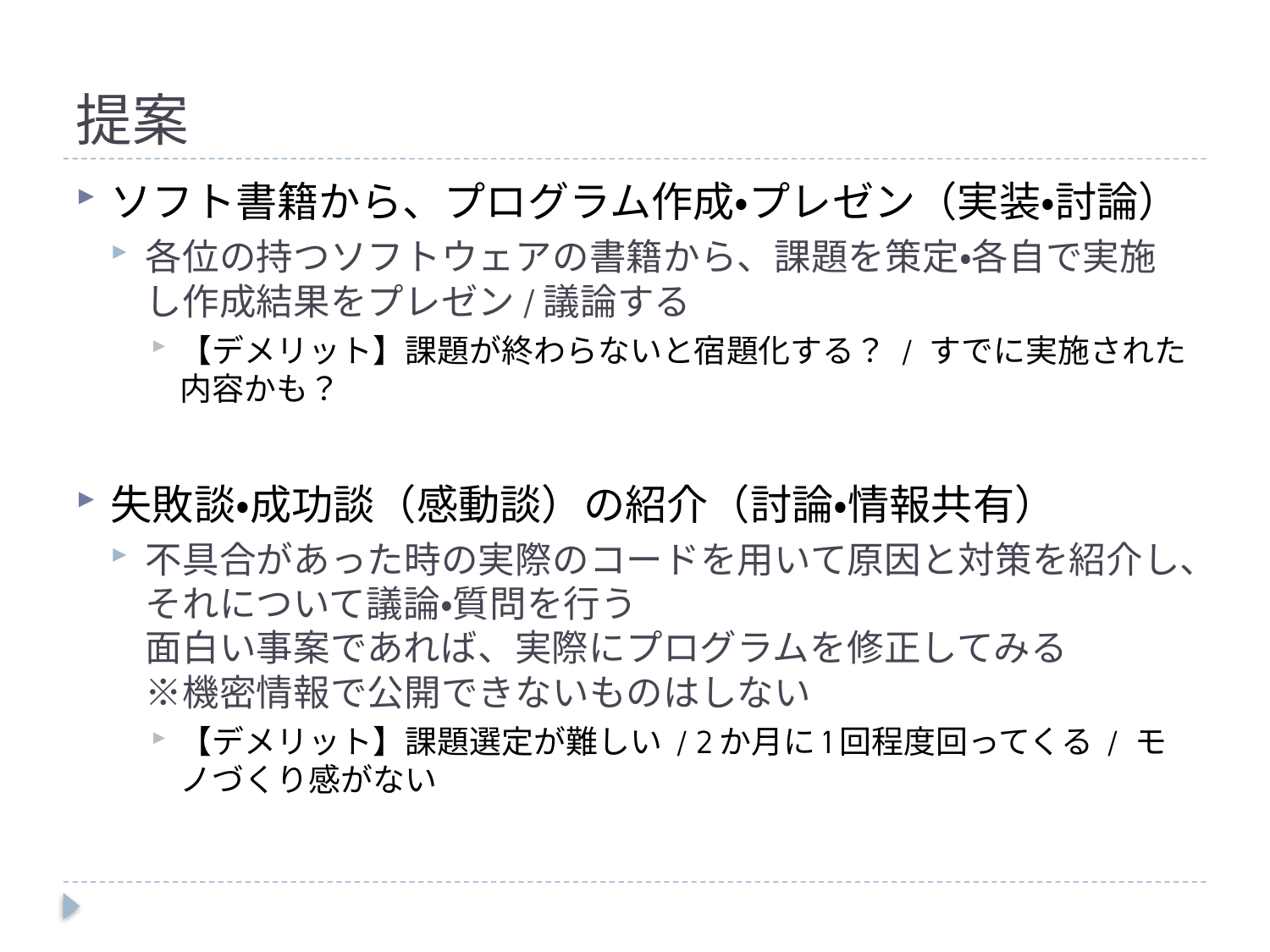

# 提案
ソフト書籍から、プログラム作成・プレゼン（実装・討論）
各位の持つソフトウェアの書籍から、課題を策定・各自で実施し作成結果をプレゼン/議論する
【デメリット】課題が終わらないと宿題化する？ / すでに実施された内容かも？

失敗談・成功談（感動談）の紹介（討論・情報共有）
不具合があった時の実際のコードを用いて原因と対策を紹介し、それについて議論・質問を行う
面白い事案であれば、実際にプログラムを修正してみる
※機密情報で公開できないものはしない
【デメリット】課題選定が難しい / 2か月に1回程度回ってくる / モノづくり感がない